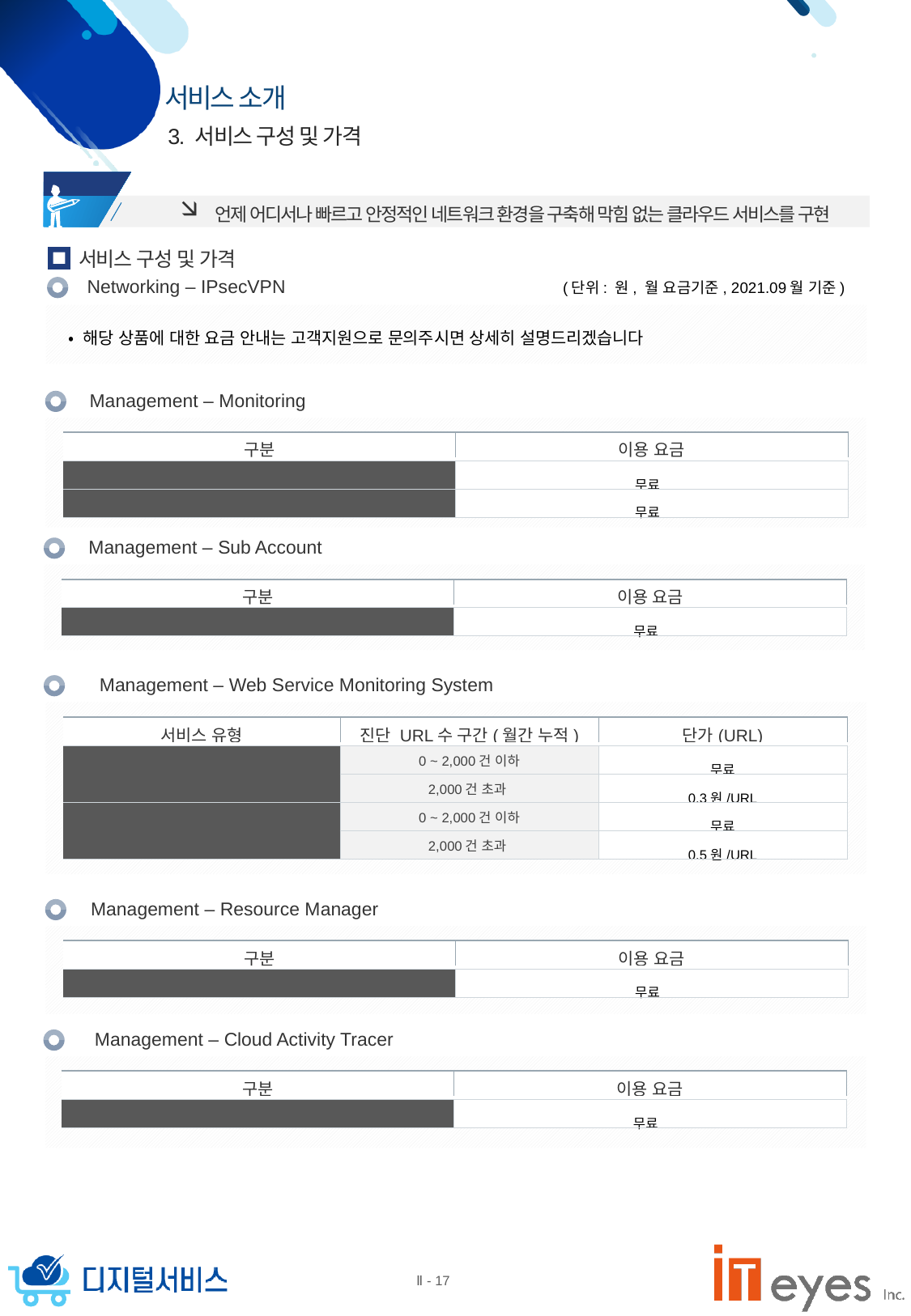

3. 서비스 구성 및 가격
 언제 어디서나 빠르고 안정적인 네트워크 환경을 구축해 막힘 없는 클라우드 서비스를 구현
서비스 구성 및 가격

Networking – IPsecVPN

(단위: 원, 월 요금기준, 2021.09월 기준)

 • 해당 상품에 대한 요금 안내는 고객지원으로 문의주시면 상세히 설명드리겠습니다
Management – Monitoring

| 구분 | 이용 요금 |
| --- | --- |
|  |  |
| 기본 모니터링 | 무료 |
| 상세 모니터링(이벤트 및 통보 서비스 포함) | 무료 |
Management – Sub Account

| 구분 | 이용 요금 |
| --- | --- |
|  |  |
| Sub Account | 무료 |
Management – Web Service Monitoring System

| 서비스 유형 | 진단 URL수 구간(월간 누적) | 단가(URL) |
| --- | --- | --- |
|  |  |  |
| Virtual 테스트(1분 주기) | 0 ~ 2,000건 이하 | 무료 |
|  | 2,000건 초과 | 0.3원/URL |
| Scenario 테스트(1분 주기) | 0 ~ 2,000건 이하 | 무료 |
|  | 2,000건 초과 | 0.5원/URL |
Management – Resource Manager

| 구분 | 이용 요금 |
| --- | --- |
|  |  |
| Resource Manager | 무료 |
Management – Cloud Activity Tracer

| 구분 | 이용 요금 |
| --- | --- |
|  |  |
| Cloud Activity Tracer | 무료 |